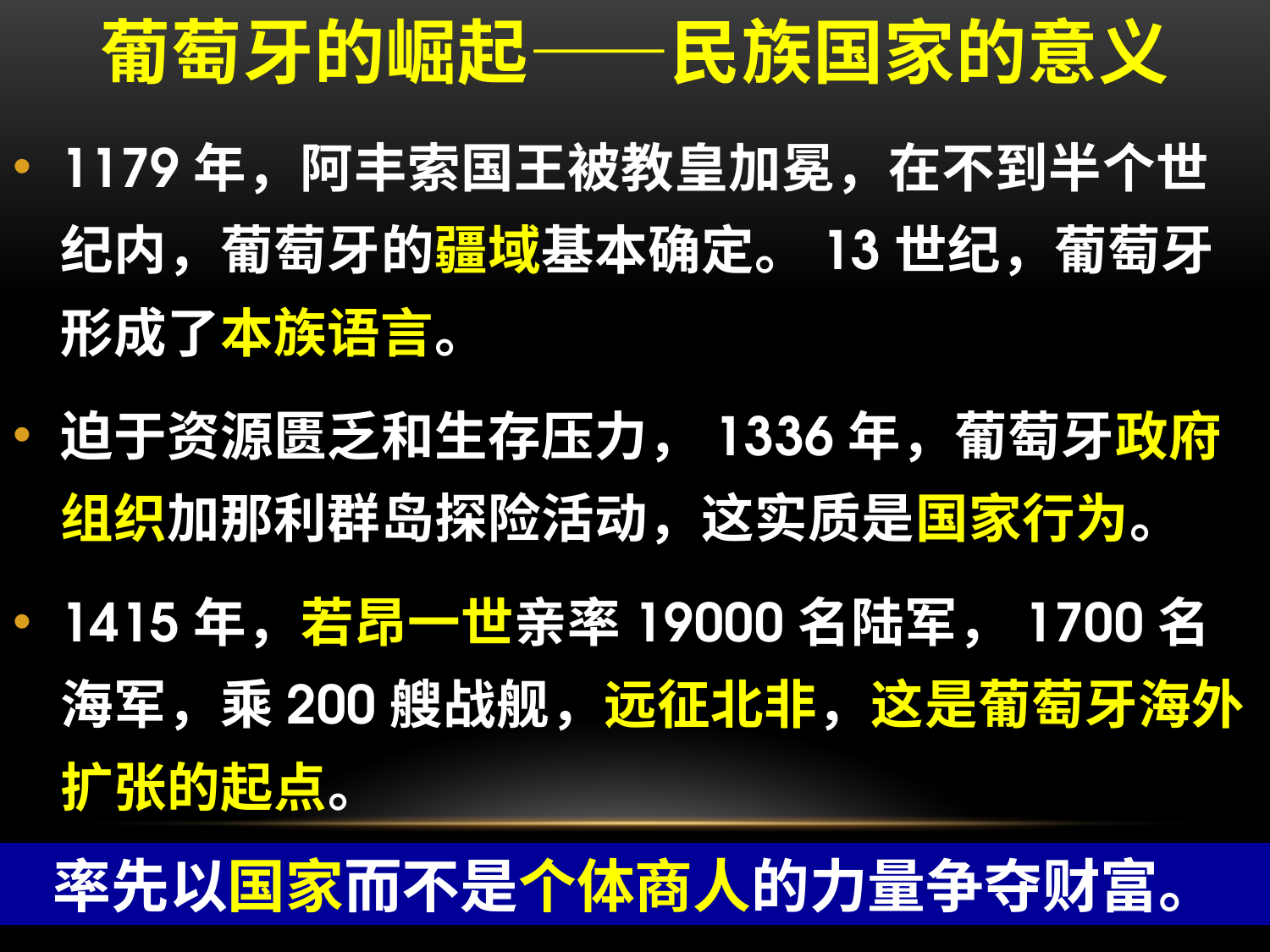

# 葡萄牙的崛起——民族国家的意义
1179年，阿丰索国王被教皇加冕，在不到半个世纪内，葡萄牙的疆域基本确定。13世纪，葡萄牙形成了本族语言。
迫于资源匮乏和生存压力，1336年，葡萄牙政府组织加那利群岛探险活动，这实质是国家行为。
1415年，若昂一世亲率19000名陆军，1700名海军，乘200艘战舰，远征北非，这是葡萄牙海外扩张的起点。
率先以国家而不是个体商人的力量争夺财富。